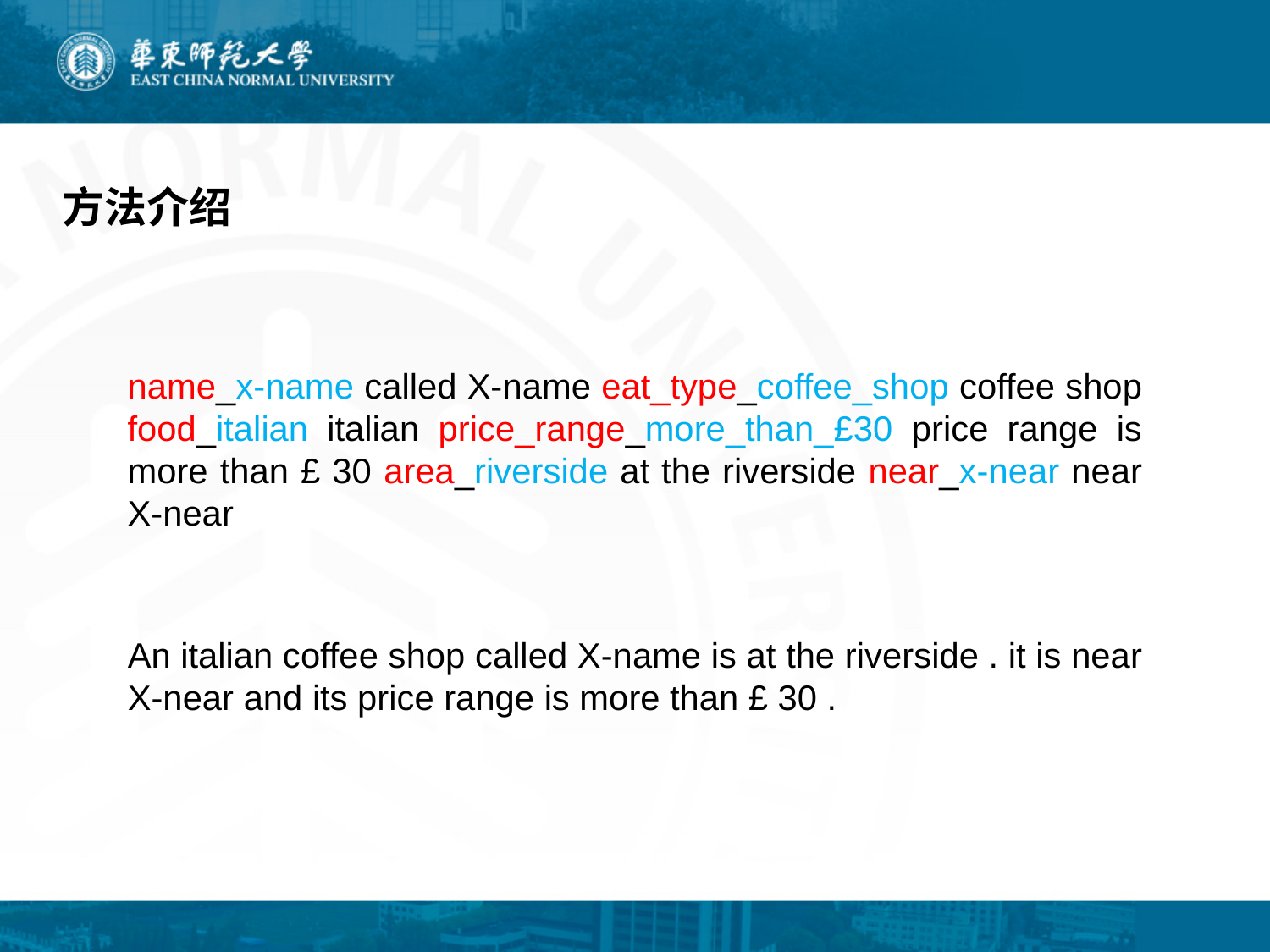

方法介绍
name_x-name called X-name eat_type_coffee_shop coffee shop food_italian italian price_range_more_than_£30 price range is more than £ 30 area_riverside at the riverside near_x-near near X-near
An italian coffee shop called X-name is at the riverside . it is near X-near and its price range is more than £ 30 .